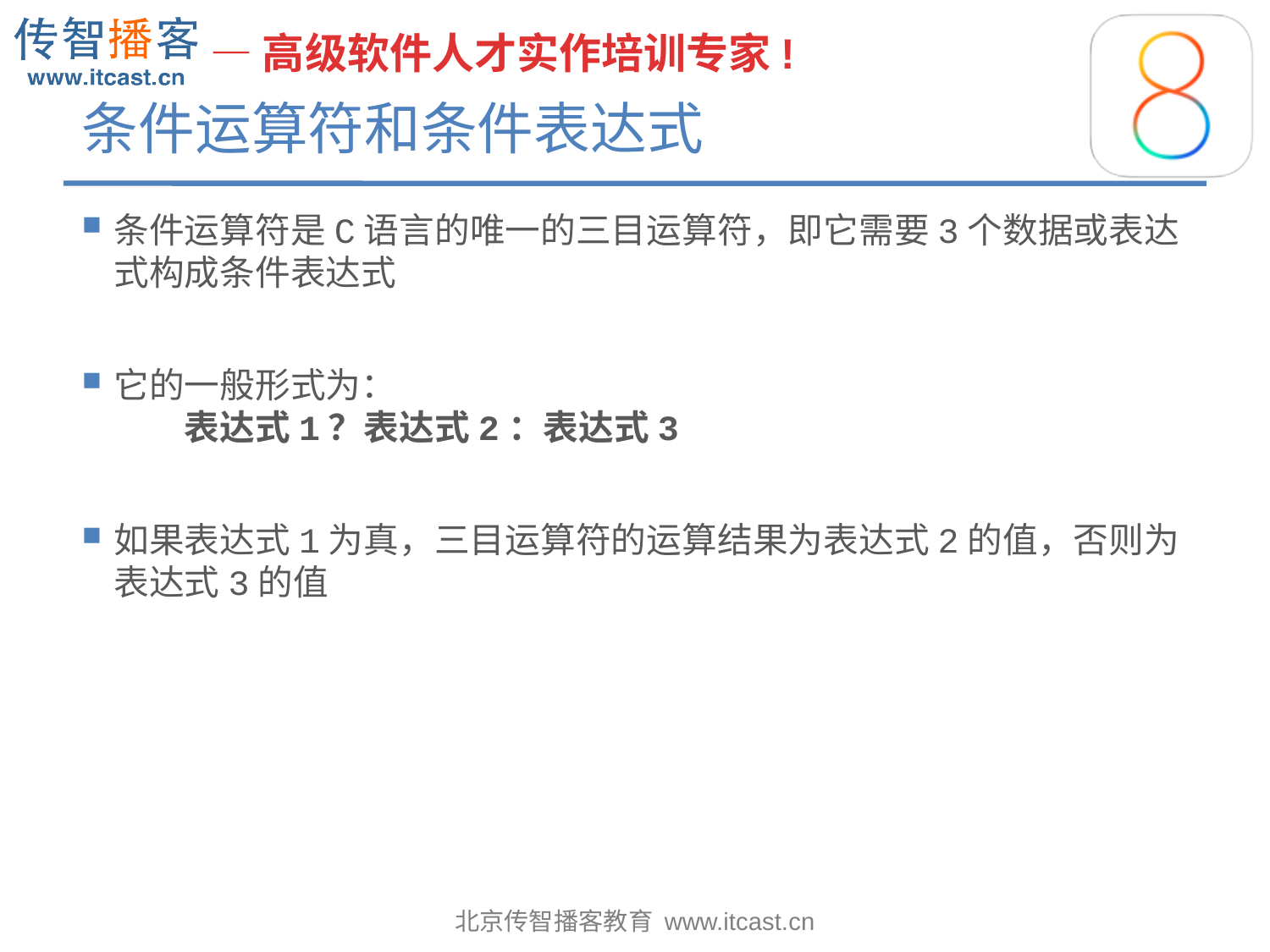

# 条件运算符和条件表达式
条件运算符是C语言的唯一的三目运算符，即它需要3个数据或表达式构成条件表达式

它的一般形式为：
　　表达式1？表达式2：表达式3

如果表达式1为真，三目运算符的运算结果为表达式2的值，否则为表达式3的值